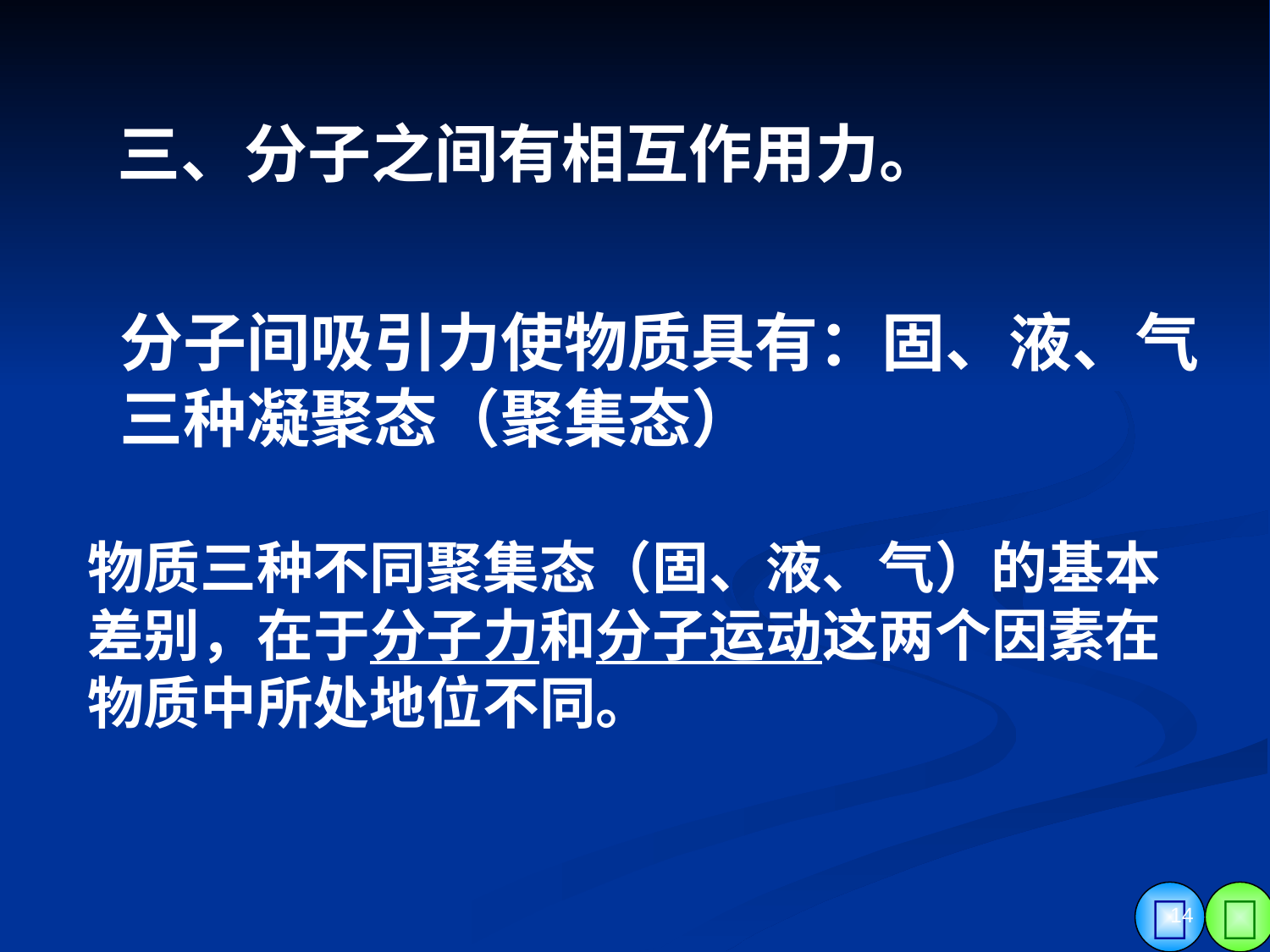

三、分子之间有相互作用力。
分子间吸引力使物质具有：固、液、气
三种凝聚态（聚集态）
物质三种不同聚集态（固、液、气）的基本差别，在于分子力和分子运动这两个因素在物质中所处地位不同。
14